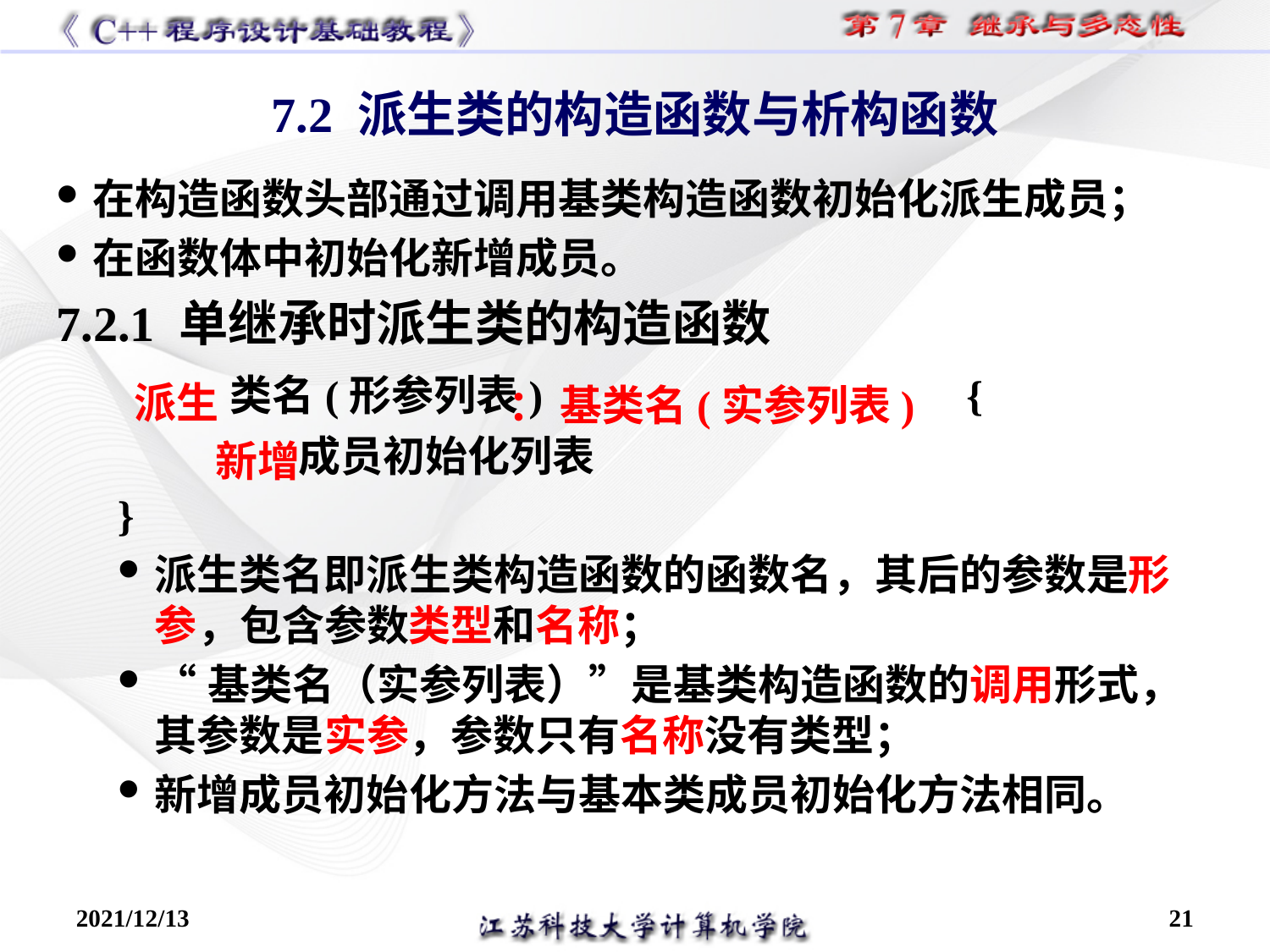

7.2 派生类的构造函数与析构函数
在构造函数头部通过调用基类构造函数初始化派生成员；
在函数体中初始化新增成员。
7.2.1 单继承时派生类的构造函数
         类名(形参列表)                                        {
           成员初始化列表
}
派生类名即派生类构造函数的函数名，其后的参数是形参，包含参数类型和名称；
“基类名（实参列表）”是基类构造函数的调用形式，其参数是实参，参数只有名称没有类型；
新增成员初始化方法与基本类成员初始化方法相同。
派生
： 基类名(实参列表)
新增